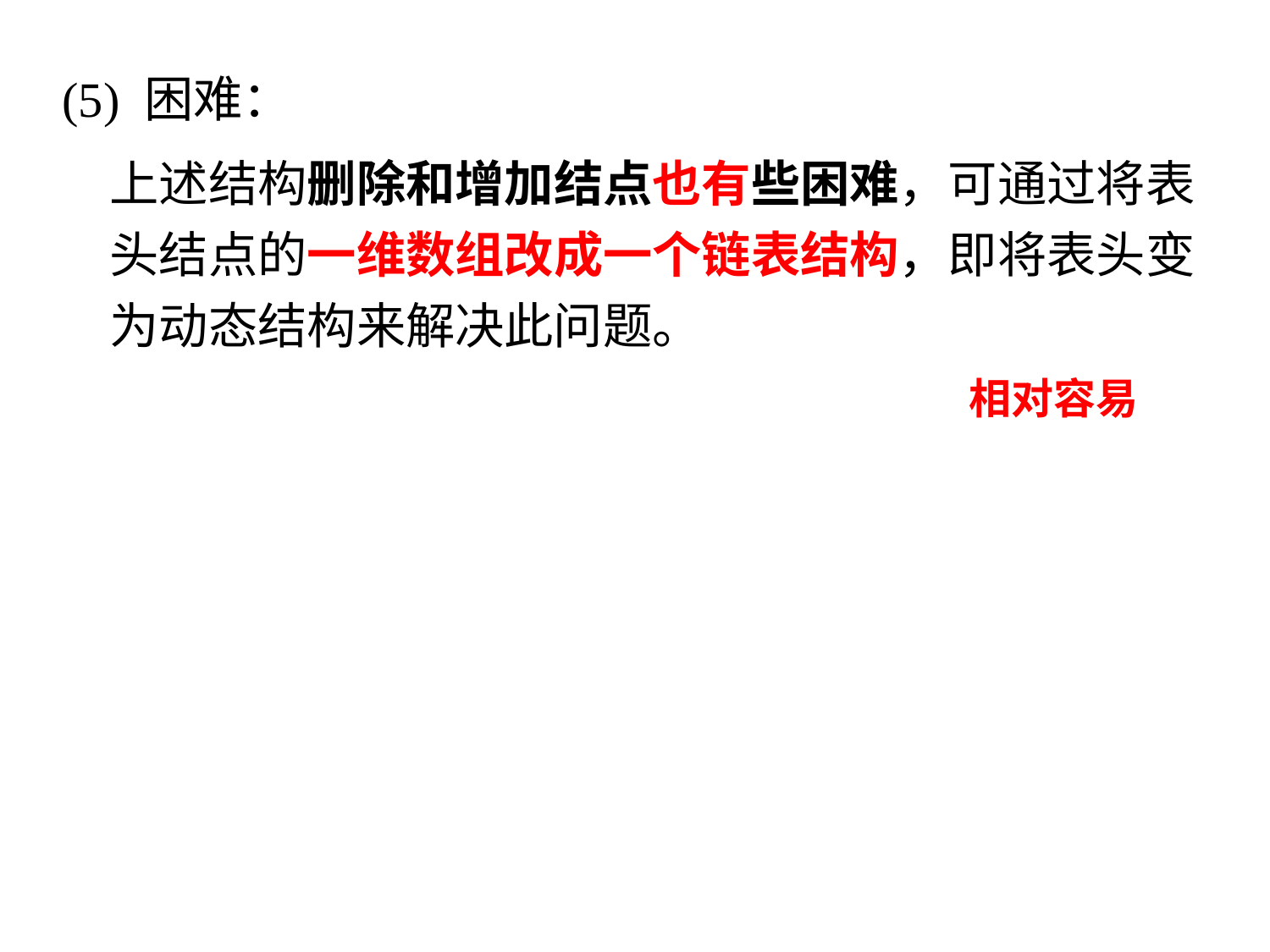

(5) 困难：
	上述结构删除和增加结点也有些困难，可通过将表头结点的一维数组改成一个链表结构，即将表头变为动态结构来解决此问题。

相对容易